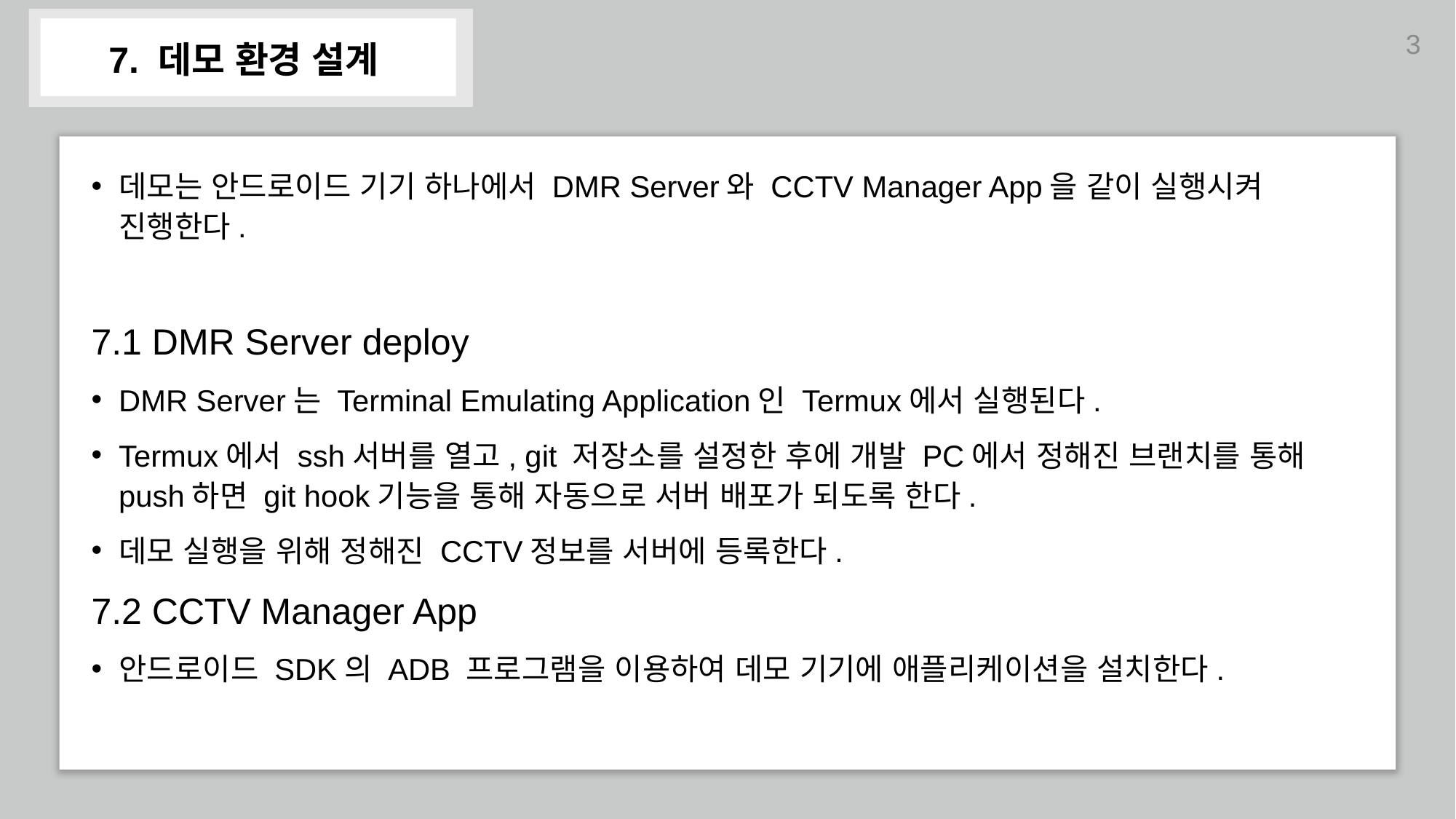

# 7. 데모 환경 설계

ㅠ
3

데모는 안드로이드 기기 하나에서 DMR Server와 CCTV Manager App을 같이 실행시켜 진행한다.

7.1 DMR Server deploy
DMR Server는 Terminal Emulating Application인 Termux에서 실행된다.
Termux에서 ssh서버를 열고, git 저장소를 설정한 후에 개발 PC에서 정해진 브랜치를 통해 push하면 git hook기능을 통해 자동으로 서버 배포가 되도록 한다.
데모 실행을 위해 정해진 CCTV정보를 서버에 등록한다.
7.2 CCTV Manager App
안드로이드 SDK의 ADB 프로그램을 이용하여 데모 기기에 애플리케이션을 설치한다.